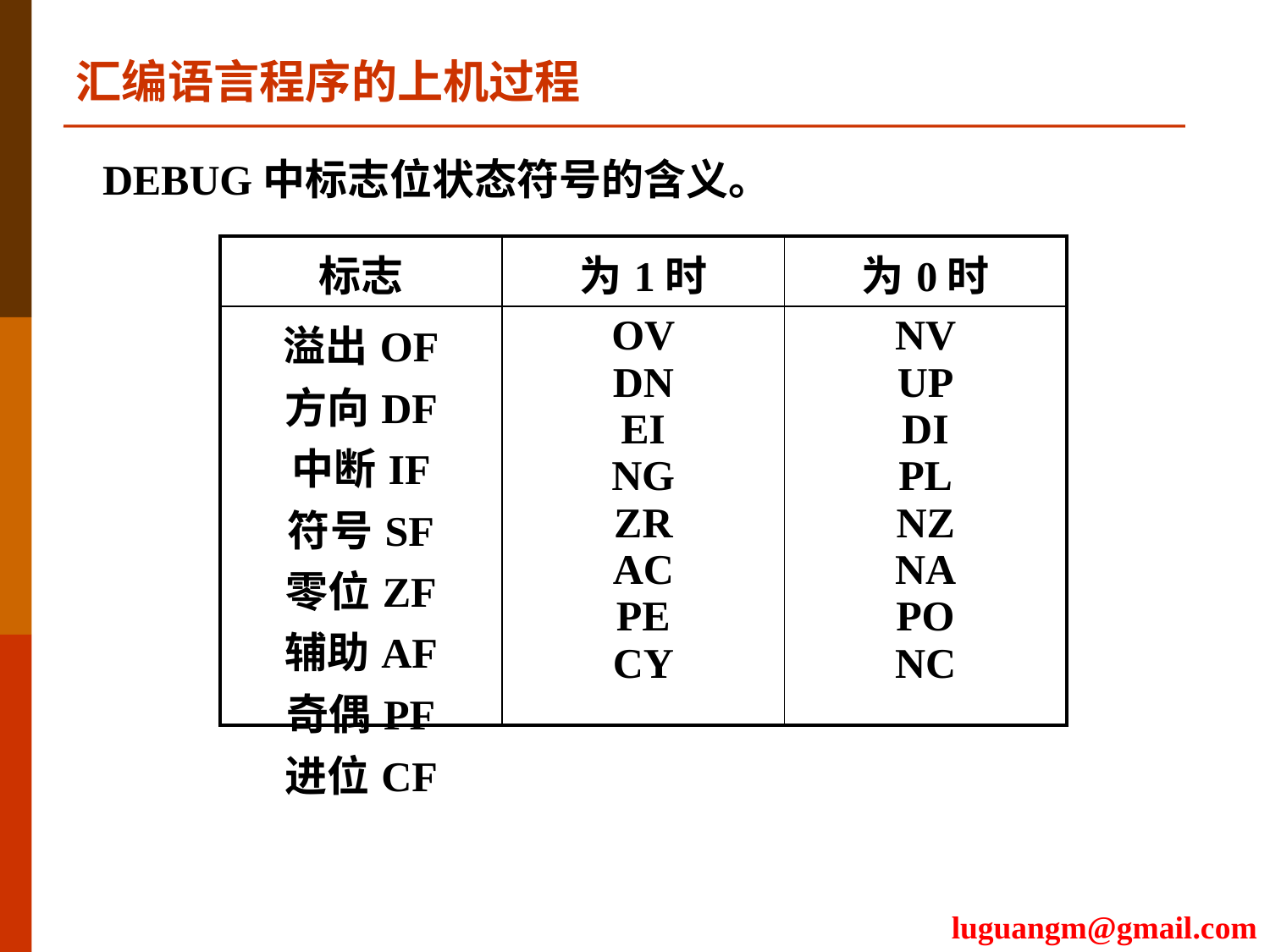

汇编语言程序的上机过程
DEBUG中标志位状态符号的含义。
| 标志 | 为1时 | 为0时 |
| --- | --- | --- |
| 溢出OF 方向DF 中断IF 符号SF 零位ZF 辅助AF 奇偶PF 进位CF | OV DN EI NG ZR AC PE CY | NV UP DI PL NZ NA PO NC |